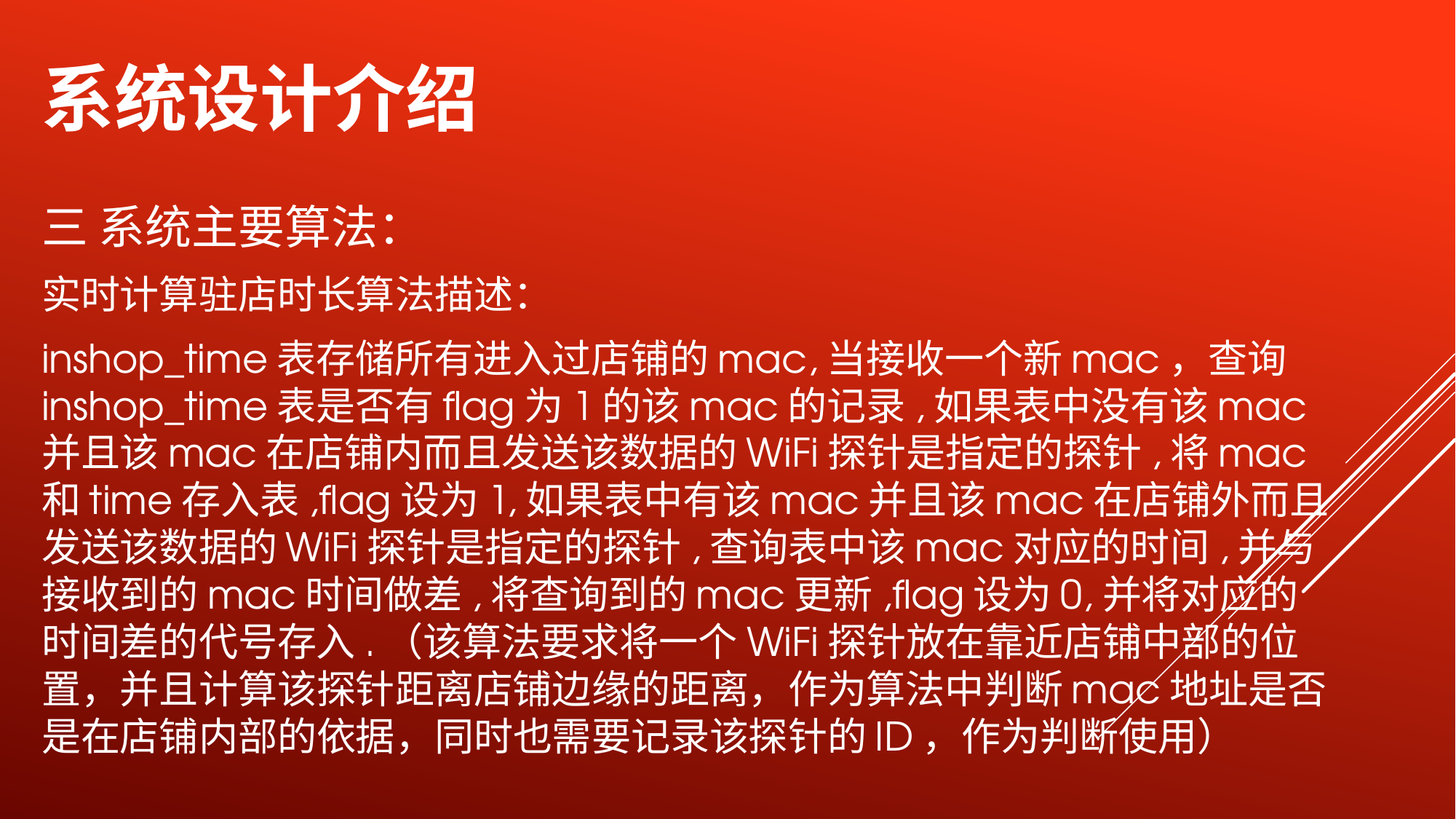

# 系统设计介绍
三 系统主要算法：
实时计算驻店时长算法描述：
inshop_time表存储所有进入过店铺的mac,当接收一个新mac，查询inshop_time表是否有flag为1的该mac的记录,如果表中没有该mac并且该mac在店铺内而且发送该数据的WiFi探针是指定的探针,将mac和time存入表,flag设为1,如果表中有该mac并且该mac在店铺外而且发送该数据的WiFi探针是指定的探针,查询表中该mac对应的时间,并与接收到的mac时间做差,将查询到的mac更新,flag设为0,并将对应的时间差的代号存入.（该算法要求将一个WiFi探针放在靠近店铺中部的位置，并且计算该探针距离店铺边缘的距离，作为算法中判断mac地址是否是在店铺内部的依据，同时也需要记录该探针的ID，作为判断使用）